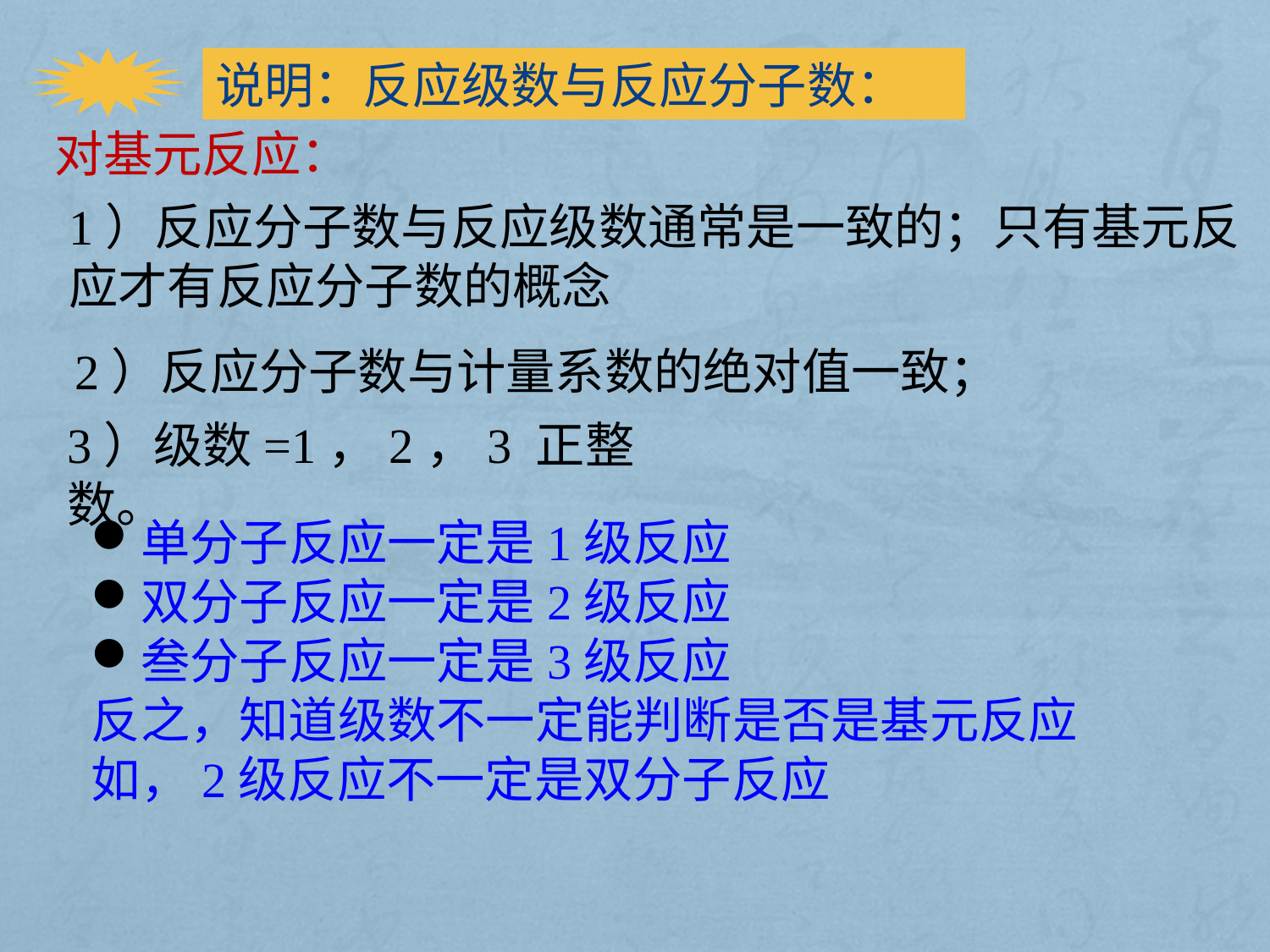

说明：反应级数与反应分子数：
对基元反应：
1）反应分子数与反应级数通常是一致的；只有基元反应才有反应分子数的概念
2）反应分子数与计量系数的绝对值一致；
3）级数=1，2，3 正整数。
单分子反应一定是1级反应
双分子反应一定是2级反应
叁分子反应一定是3级反应
反之，知道级数不一定能判断是否是基元反应
如，2级反应不一定是双分子反应